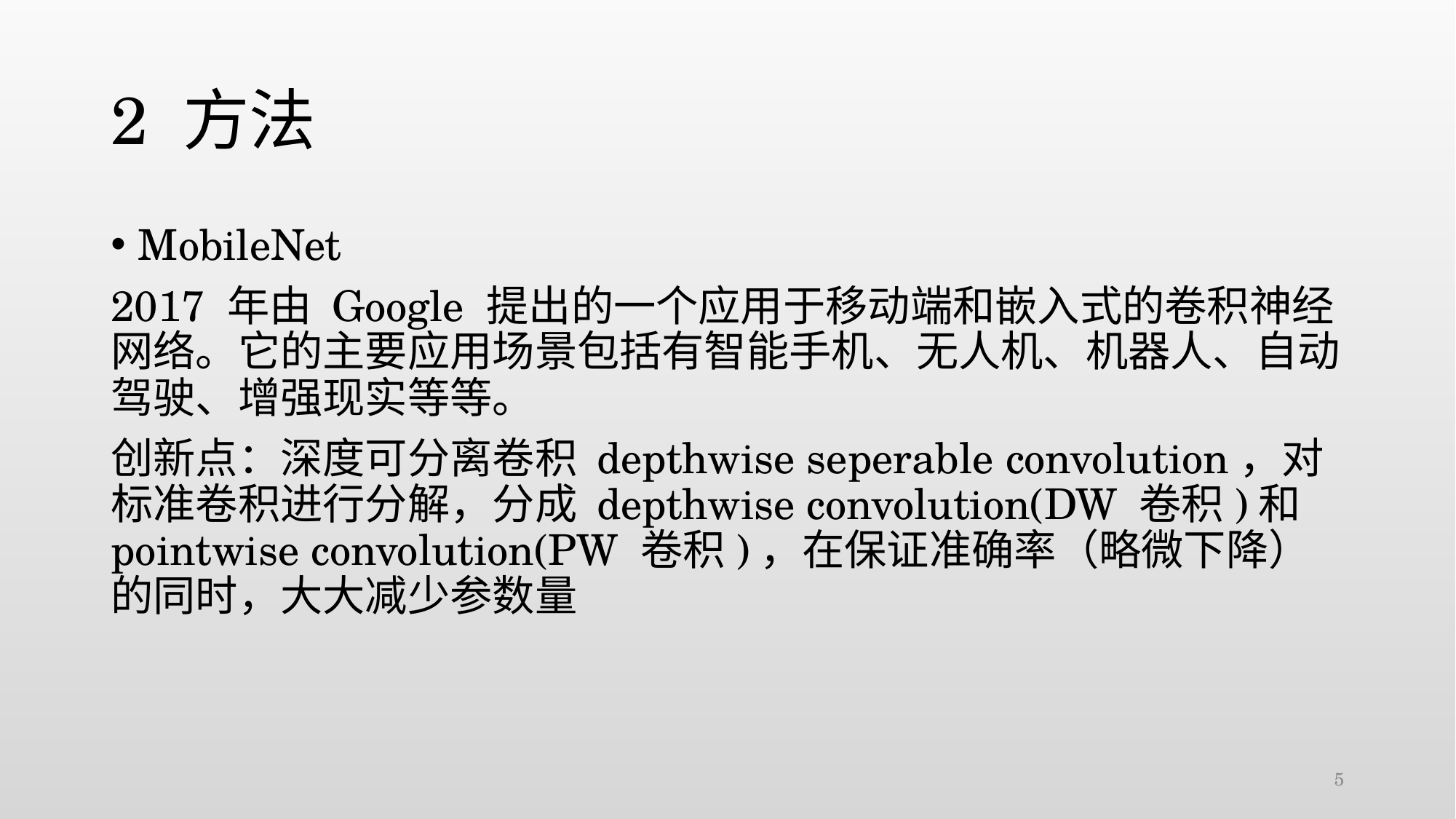

# 2 方法
MobileNet
2017 年由 Google 提出的一个应用于移动端和嵌入式的卷积神经网络。它的主要应用场景包括有智能手机、无人机、机器人、自动驾驶、增强现实等等。
创新点：深度可分离卷积 depthwise seperable convolution，对标准卷积进行分解，分成 depthwise convolution(DW 卷积)和 pointwise convolution(PW 卷积)，在保证准确率（略微下降）的同时，大大减少参数量
5